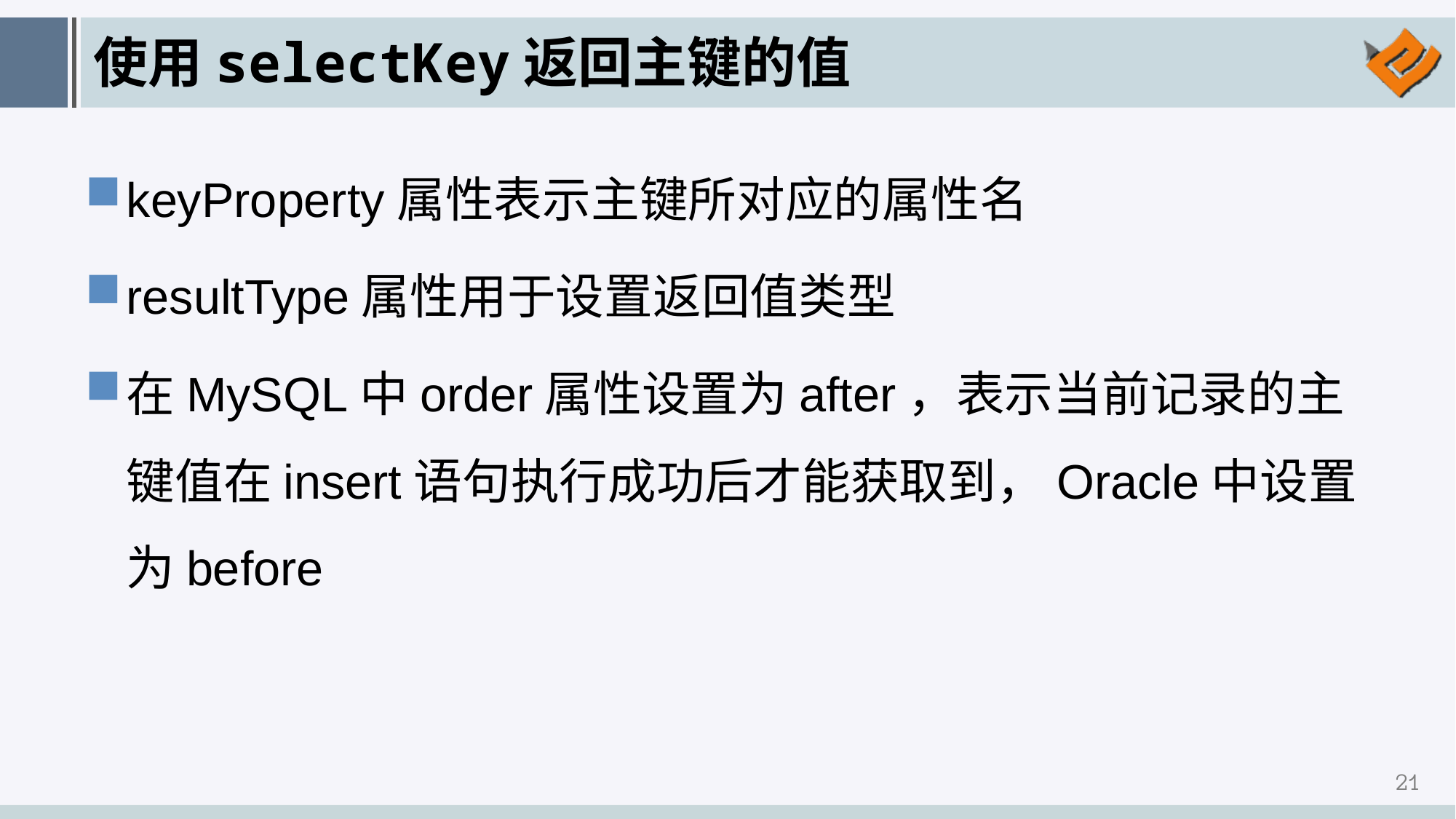

# 使用selectKey返回主键的值
keyProperty属性表示主键所对应的属性名
resultType属性用于设置返回值类型
在MySQL中order属性设置为after，表示当前记录的主键值在insert语句执行成功后才能获取到，Oracle中设置为before